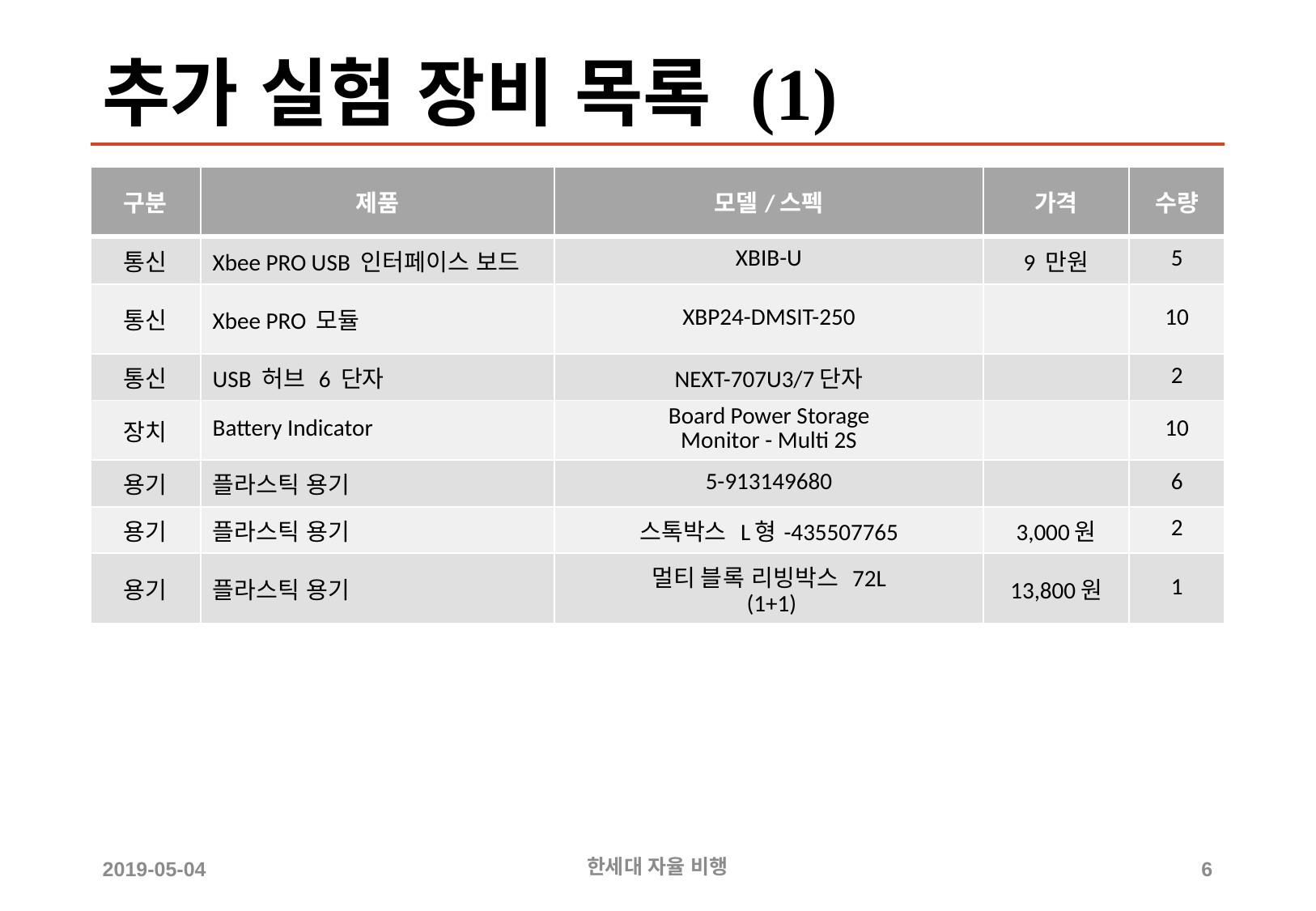

# 추가 실험 장비 목록 (1)
| 구분 | 제품 | 모델/스펙 | 가격 | 수량 |
| --- | --- | --- | --- | --- |
| 통신 | Xbee PRO USB 인터페이스 보드 | XBIB-U | 9 만원 | 5 |
| 통신 | Xbee PRO 모듈 | XBP24-DMSIT-250 |  | 10 |
| 통신 | USB 허브 6 단자 | NEXT-707U3/7단자 |  | 2 |
| 장치 | Battery Indicator | Board Power Storage Monitor - Multi 2S |  | 10 |
| 용기 | 플라스틱 용기 | 5-913149680 |  | 6 |
| 용기 | 플라스틱 용기 | 스톡박스 L형-435507765 | 3,000원 | 2 |
| 용기 | 플라스틱 용기 | 멀티 블록 리빙박스 72L (1+1) | 13,800원 | 1 |
2019-05-04
한세대 자율 비행
6